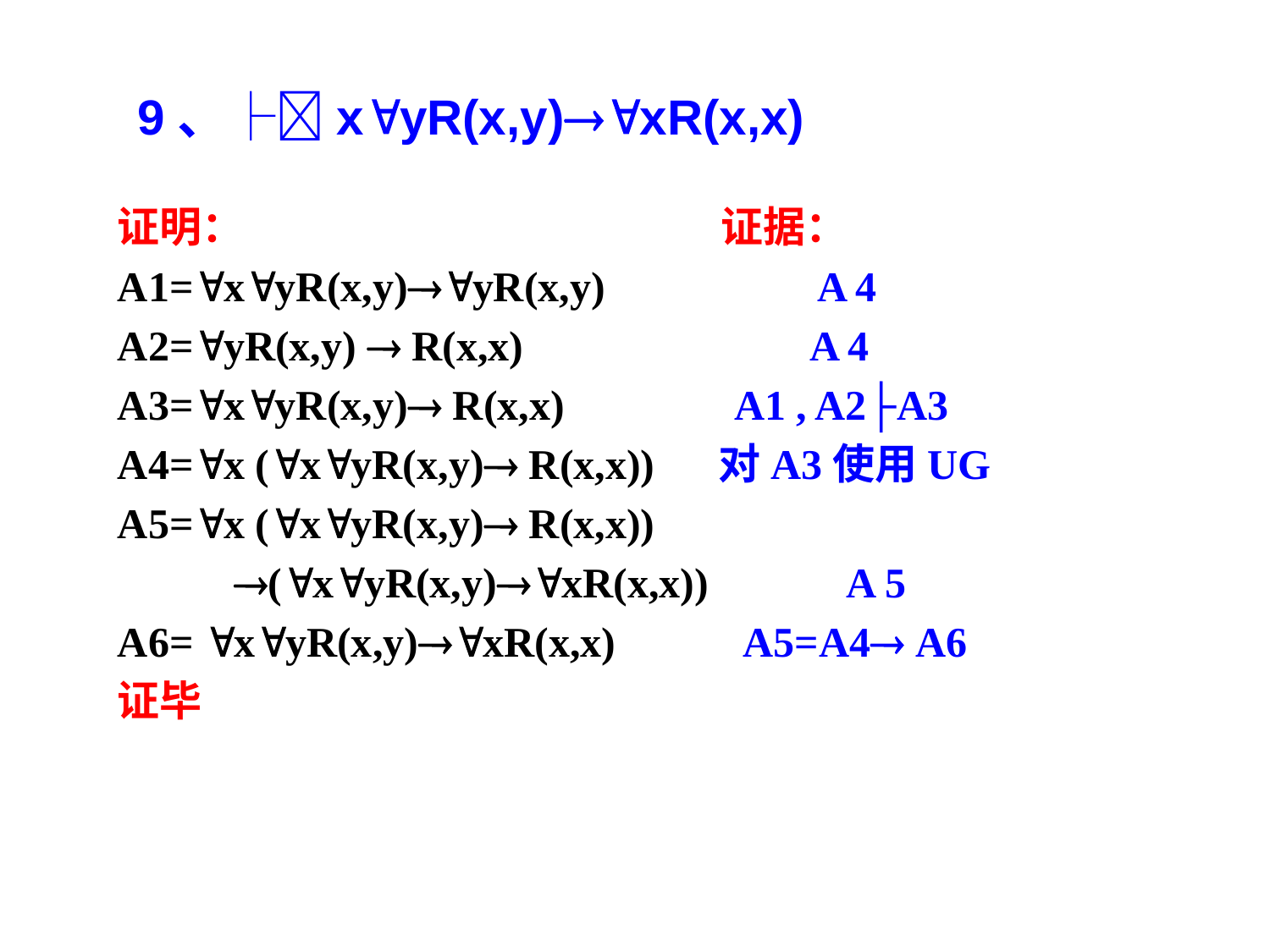

9、├∀x∀yR(x,y)→∀xR(x,x)
证明：                                                  证据：
A1=∀x∀yR(x,y)→∀yR(x,y)                    A 4
A2=∀yR(x,y) → R(x,x)                           A 4
A3=∀x∀yR(x,y)→ R(x,x)                A1 , A2├A3
A4=∀x (∀x∀yR(x,y)→ R(x,x))     对A3使用UG
A5=∀x (∀x∀yR(x,y)→ R(x,x))
           →(∀x∀yR(x,y)→∀xR(x,x))             A 5
A6= ∀x∀yR(x,y)→∀xR(x,x)            A5=A4→ A6
证毕